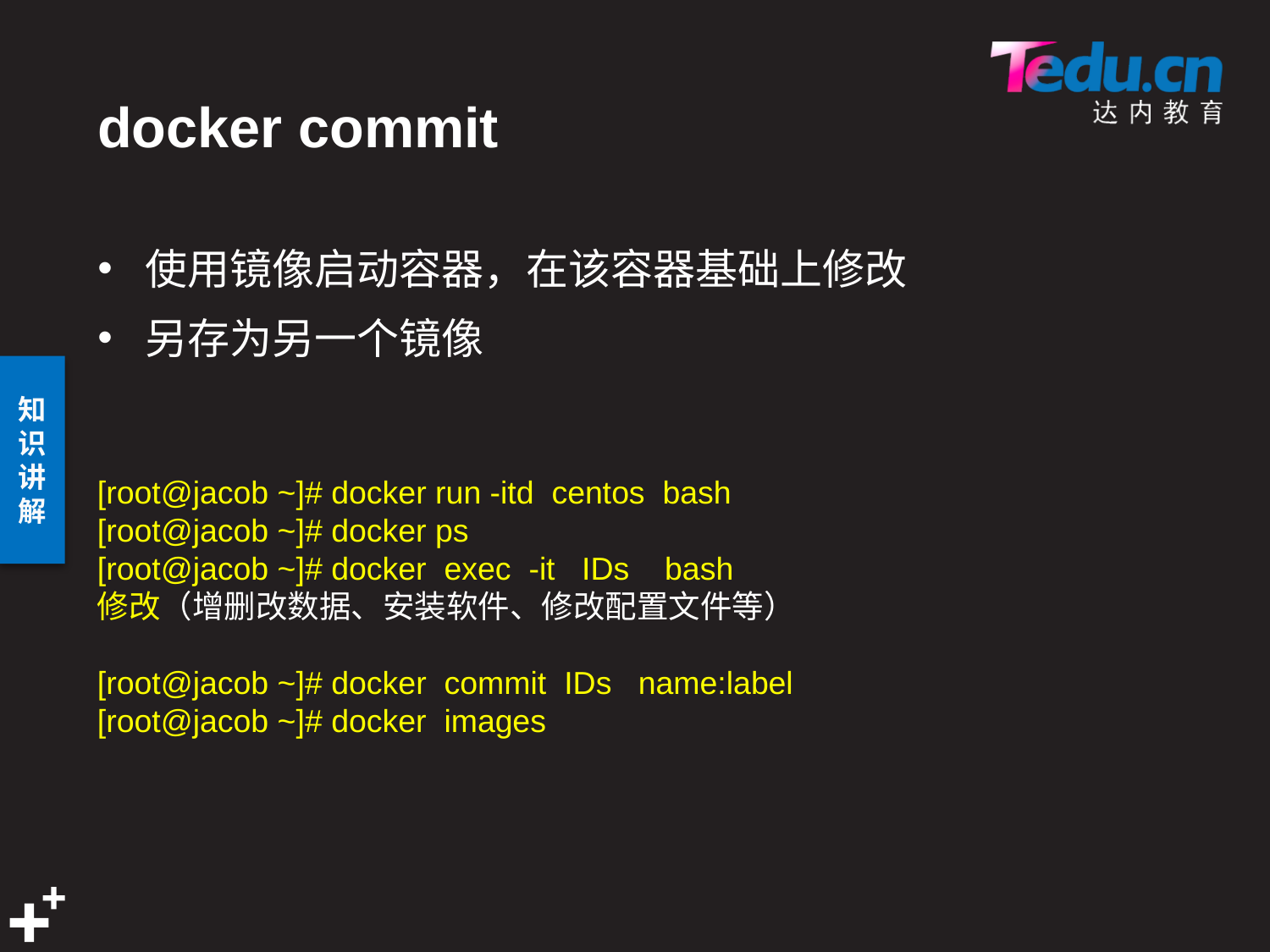

# docker commit
使用镜像启动容器，在该容器基础上修改
另存为另一个镜像
[root@jacob ~]# docker run -itd  centos  bash
[root@jacob ~]# docker ps
[root@jacob ~]# docker  exec  -it   IDs    bash
修改（增删改数据、安装软件、修改配置文件等）

[root@jacob ~]# docker  commit  IDs   name:label
[root@jacob ~]# docker  images